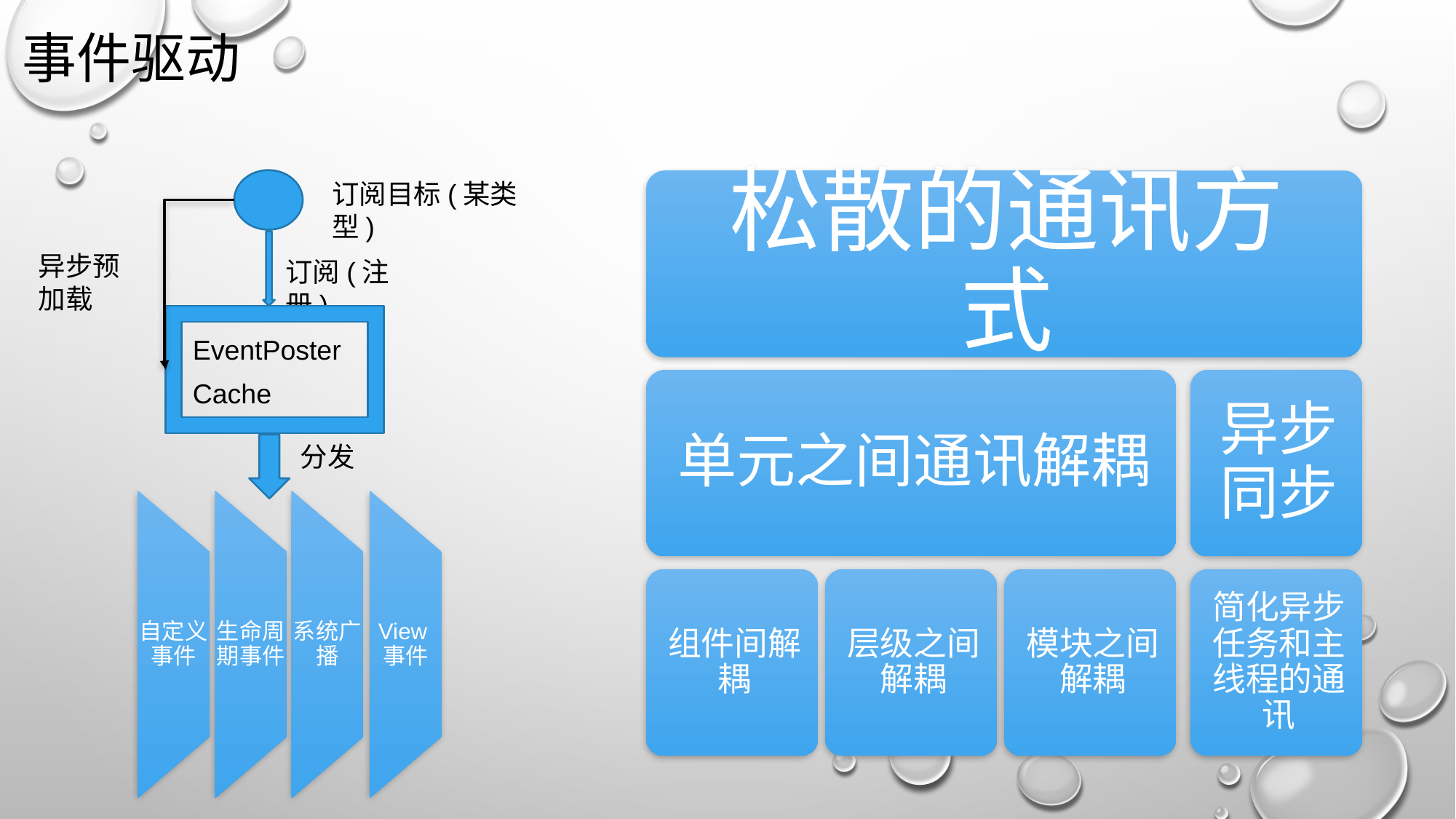

# 事件驱动

松散的通讯方式
单元之间通讯解耦
组件间解耦
层级之间解耦
模块之间解耦
异步同步
简化异步任务和主线程的通讯
订阅目标(某类型)

异步预加载
订阅(注册)

EventPoster
Cache

分发
自定义事件
生命周期事件
系统广播
View事件